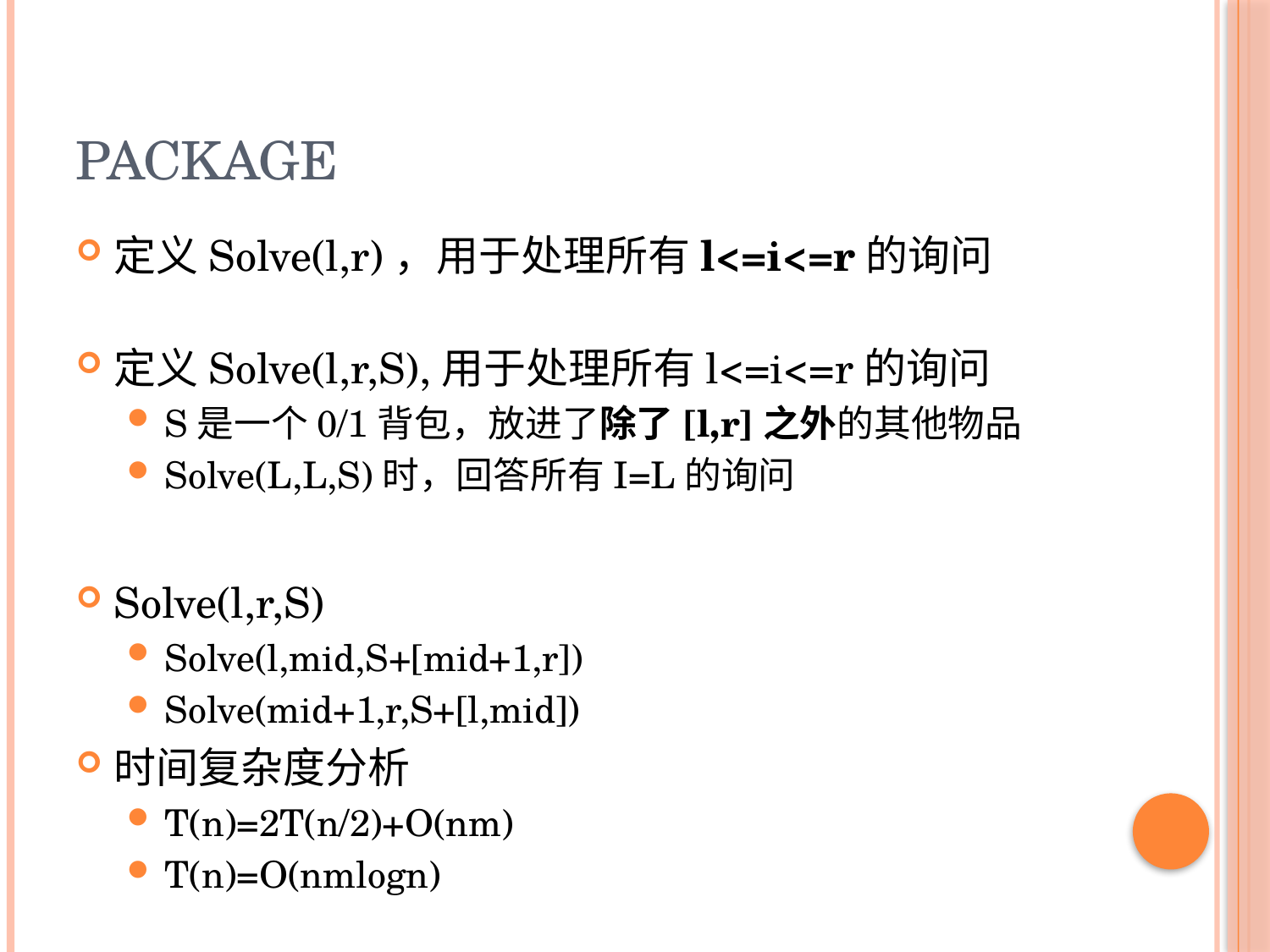

# Package
定义Solve(l,r)，用于处理所有l<=i<=r的询问

定义Solve(l,r,S),用于处理所有l<=i<=r的询问
S是一个0/1背包，放进了除了[l,r]之外的其他物品
Solve(L,L,S)时，回答所有I=L的询问

Solve(l,r,S)
Solve(l,mid,S+[mid+1,r])
Solve(mid+1,r,S+[l,mid])
时间复杂度分析
T(n)=2T(n/2)+O(nm)
T(n)=O(nmlogn)